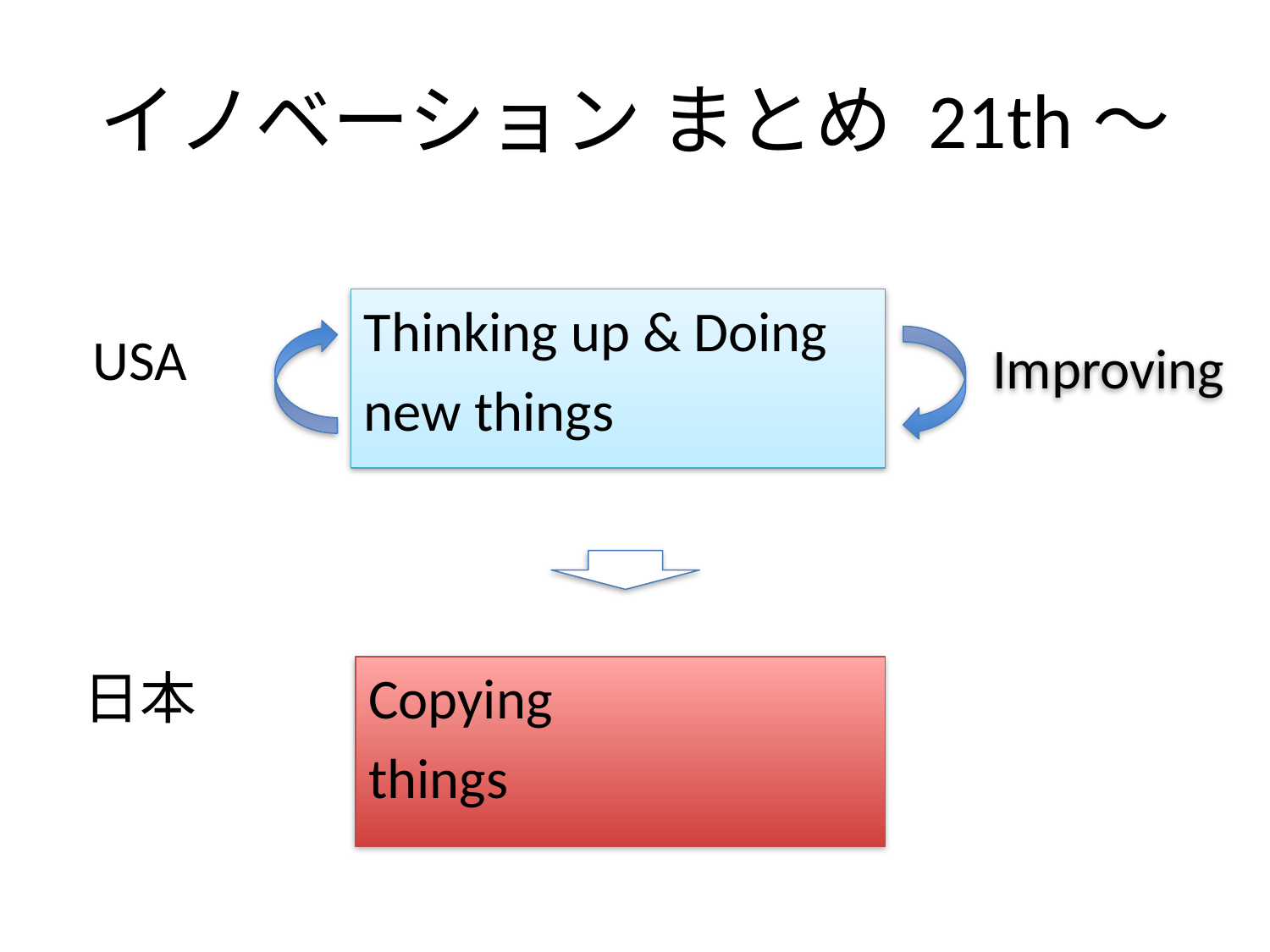

# イノベーション まとめ 21th〜
Thinking up & Doing
new things
USA

Improving

日本
Copying
things